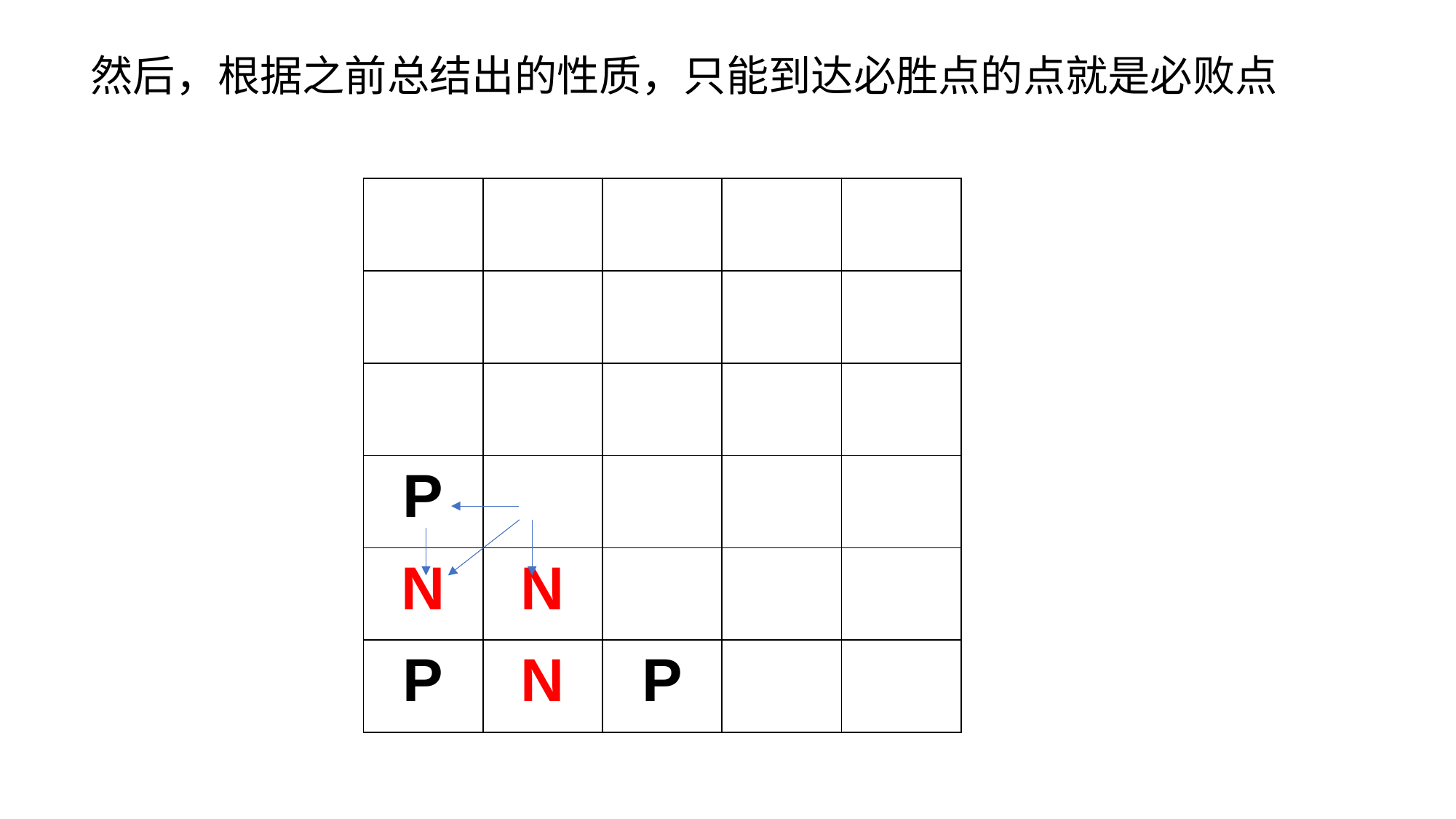

然后，根据之前总结出的性质，只能到达必胜点的点就是必败点
|  |  |  |  |  |
| --- | --- | --- | --- | --- |
|  |  |  |  |  |
|  |  |  |  |  |
| P |  |  |  |  |
| N | N |  |  |  |
| P | N | P |  |  |